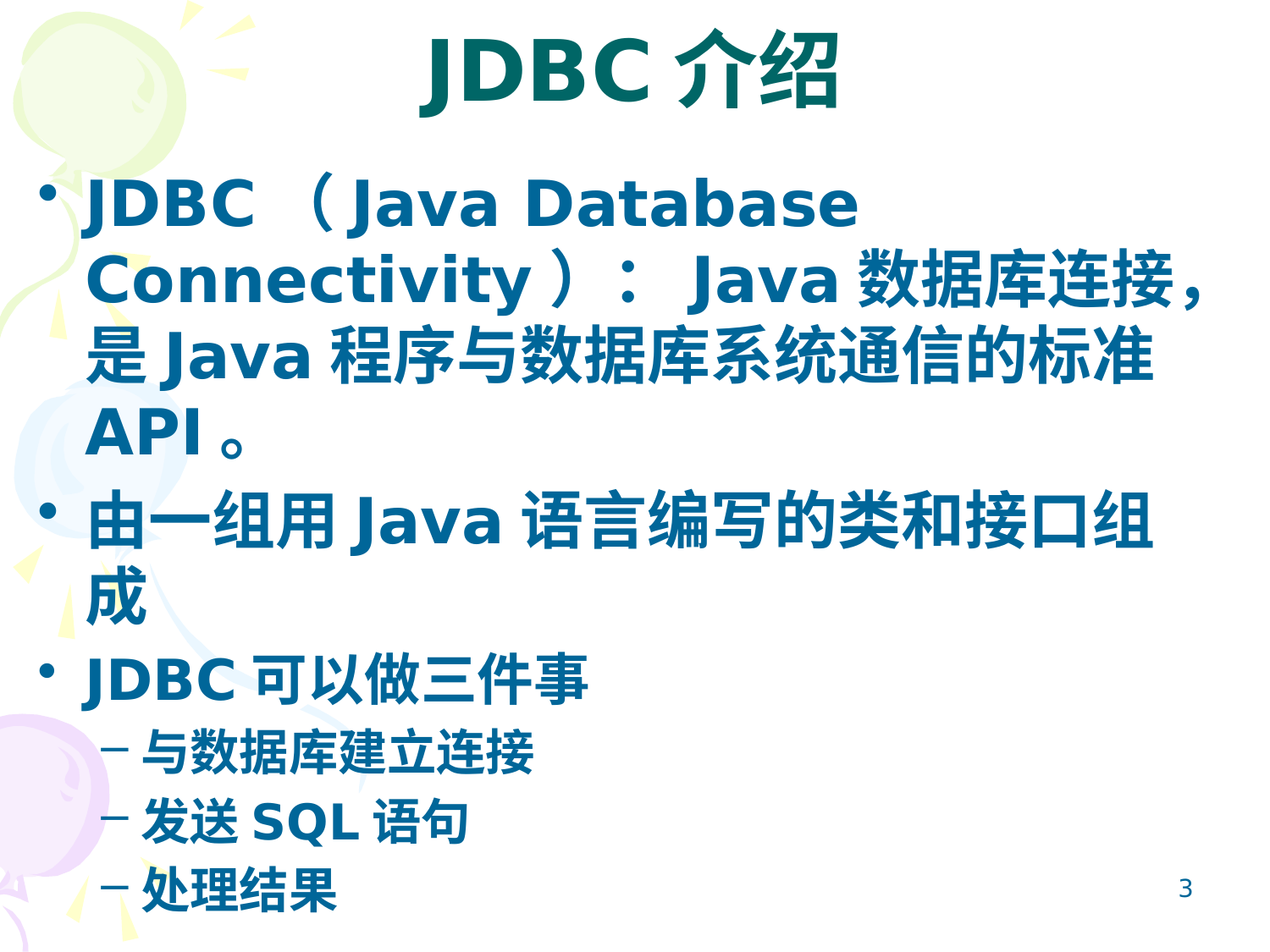

# JDBC介绍
JDBC（Java Database Connectivity）：Java数据库连接，是Java程序与数据库系统通信的标准API。
由一组用Java语言编写的类和接口组成
JDBC可以做三件事
与数据库建立连接
发送SQL语句
处理结果

3